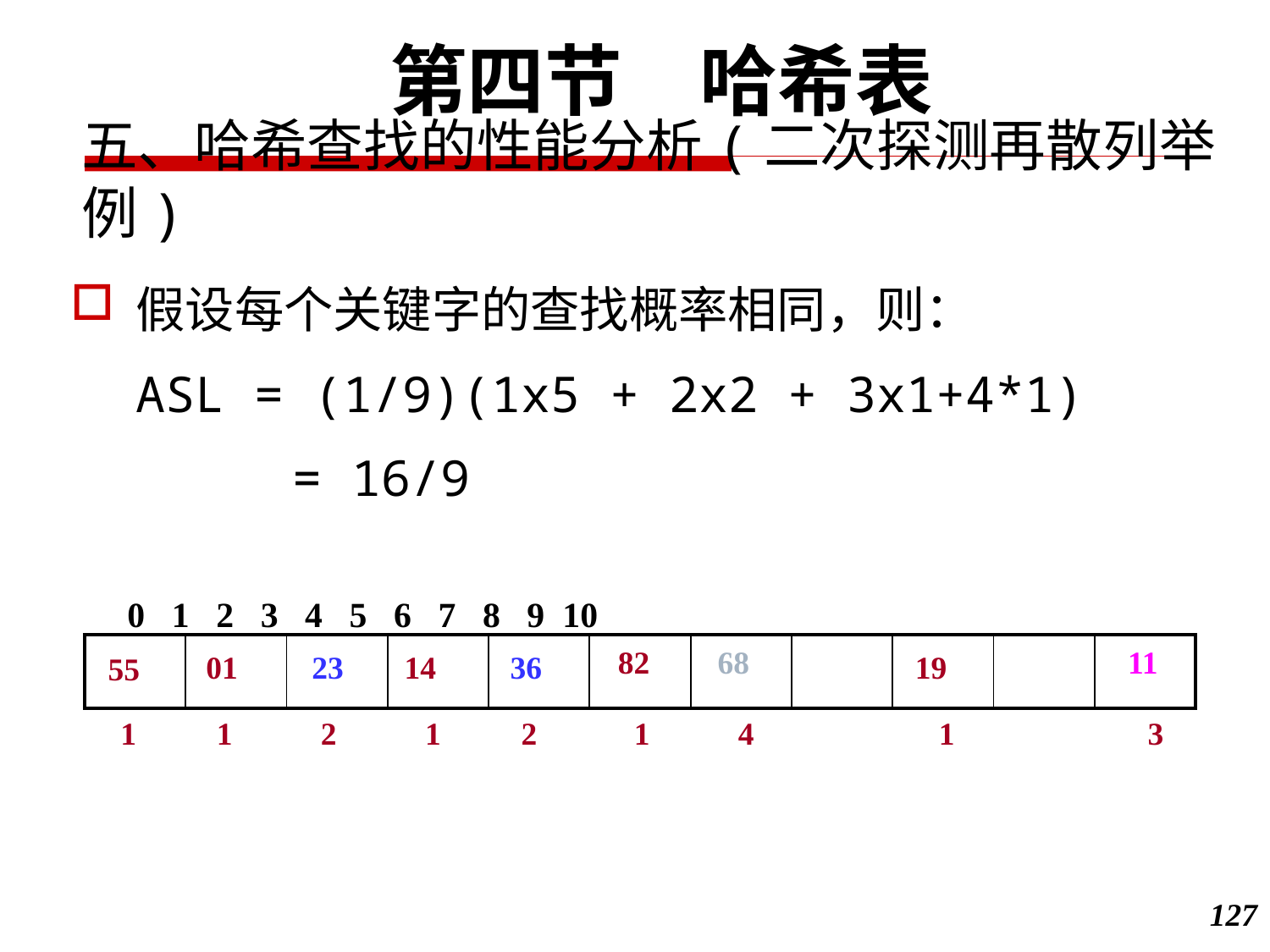

第四节　哈希表
五、哈希查找的性能分析(二次探测再散列举例)
假设每个关键字的查找概率相同，则：
	ASL = (1/9)(1x5 + 2x2 + 3x1+4*1)
		 = 16/9
0   1   2   3   4   5   6   7   8   9  10
|  |  |  |  |  |  |  |  |  |  |  |
| --- | --- | --- | --- | --- | --- | --- | --- | --- | --- | --- |
82
68
11
01
23
14
36
19
55
1          1           2           1          2            1           4                       1                        3
127